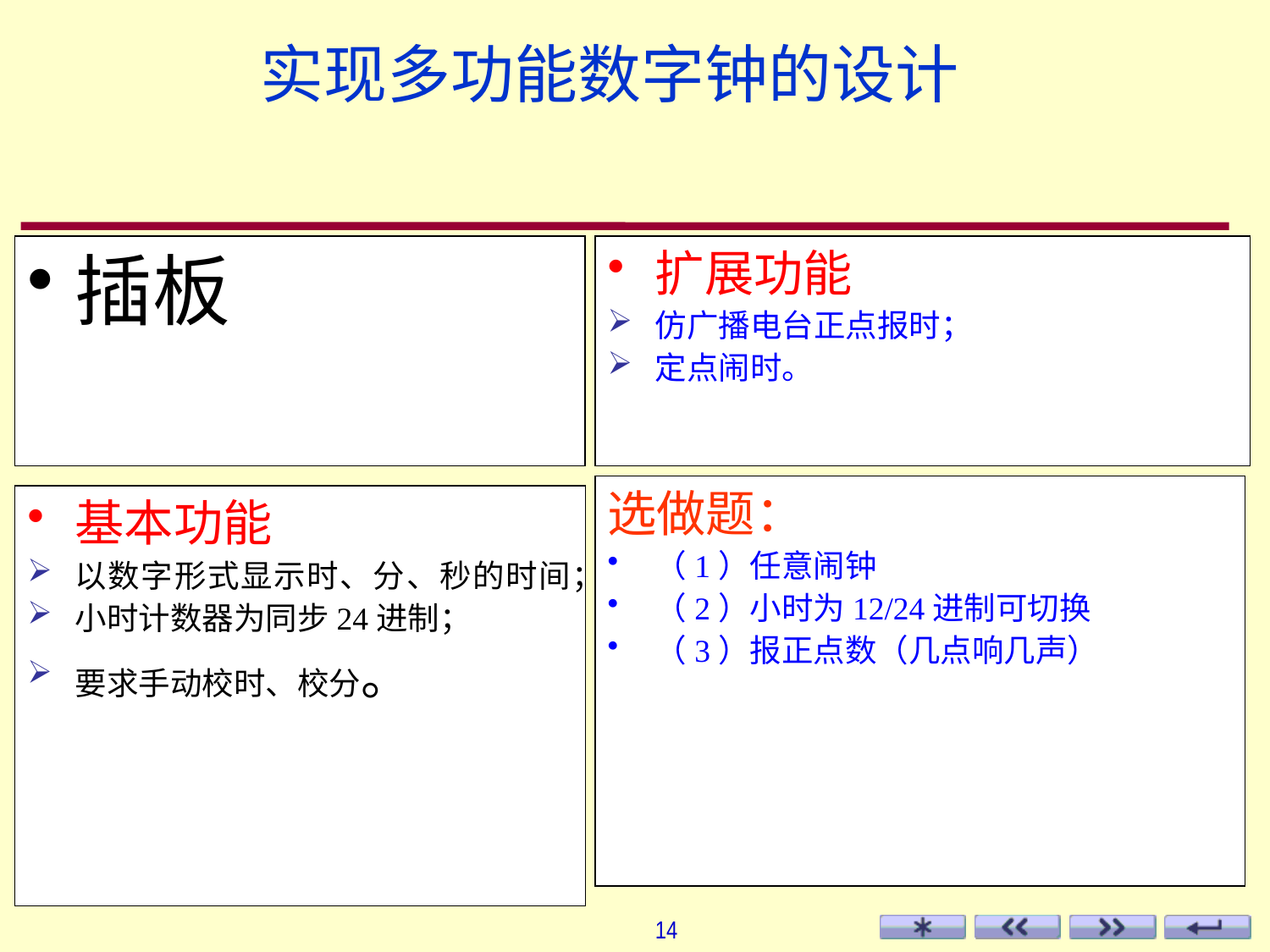

实现多功能数字钟的设计

插板
扩展功能
仿广播电台正点报时；
定点闹时。
选做题：
（1）任意闹钟
（2）小时为12/24进制可切换
（3）报正点数（几点响几声）
基本功能
以数字形式显示时、分、秒的时间；
小时计数器为同步24进制；
要求手动校时、校分。